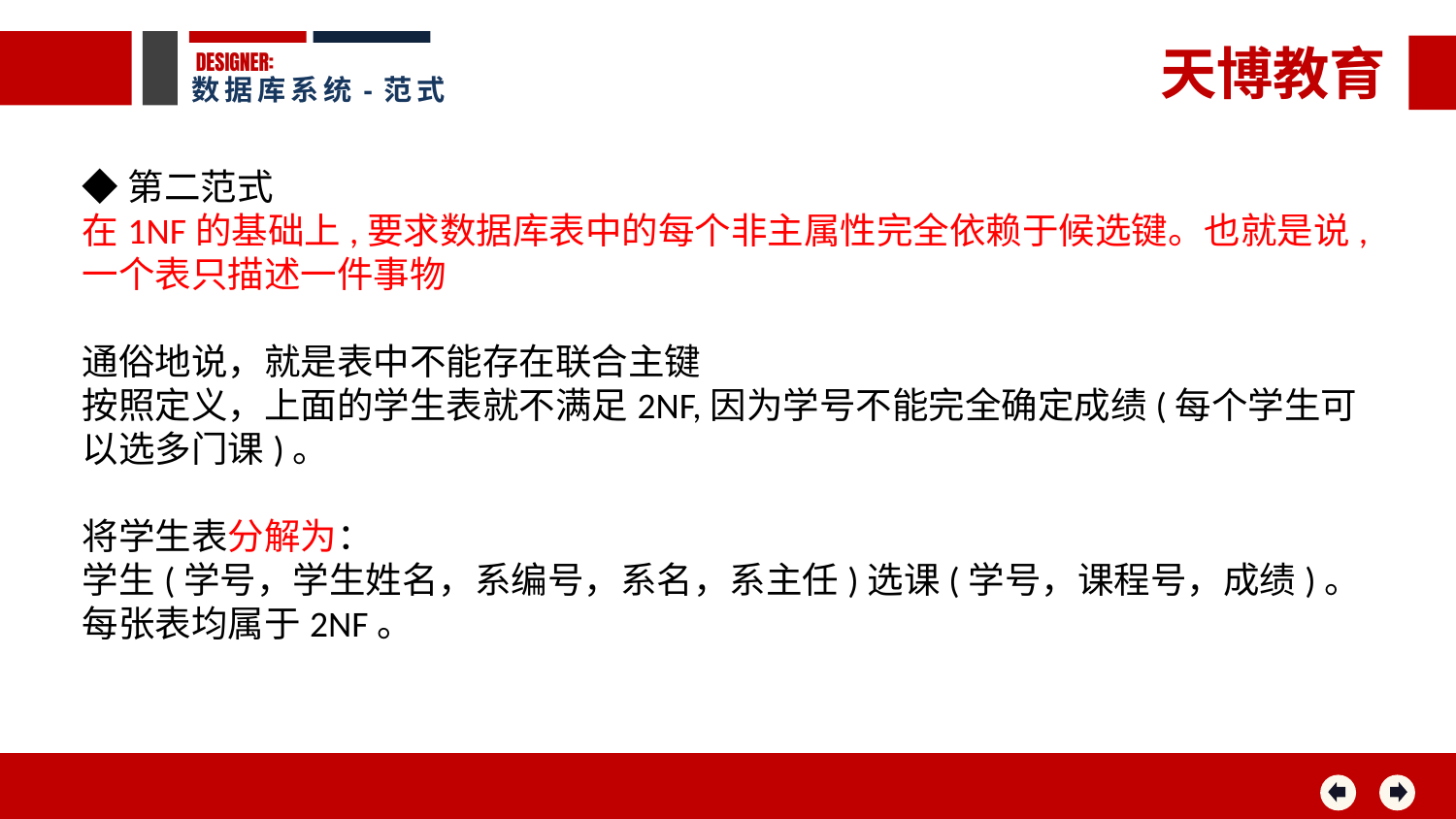

天博教育
DESIGNER:
数据库系统-范式
◆第二范式
在1NF的基础上,要求数据库表中的每个非主属性完全依赖于候选键。也就是说,一个表只描述一件事物

通俗地说，就是表中不能存在联合主键
按照定义，上面的学生表就不满足2NF,因为学号不能完全确定成绩(每个学生可以选多门课)。

将学生表分解为：
学生(学号，学生姓名，系编号，系名，系主任)选课(学号，课程号，成绩)。每张表均属于2NF。